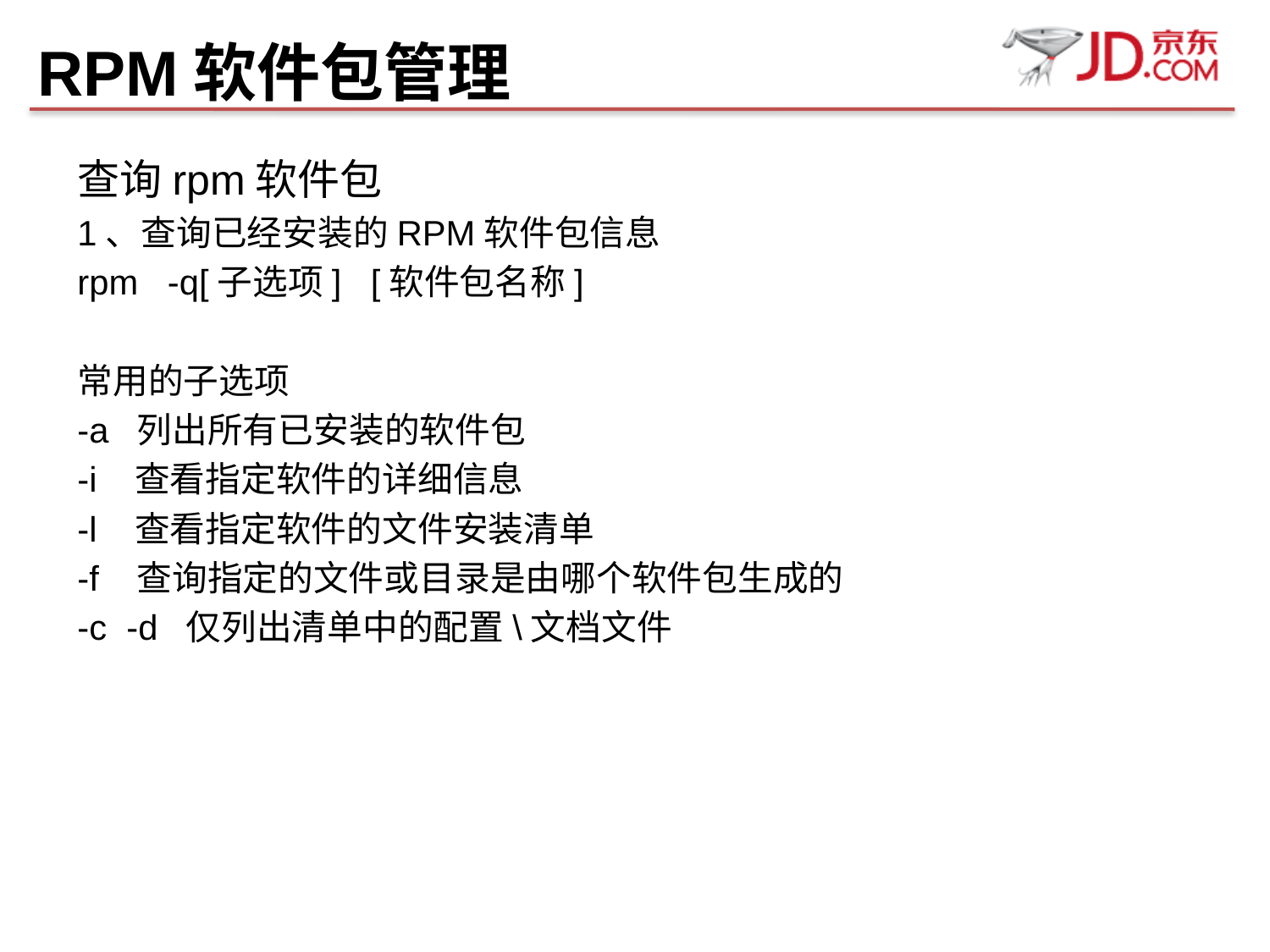

# RPM软件包管理
查询rpm软件包
1、查询已经安装的RPM软件包信息
rpm   -q[子选项]   [软件包名称]

常用的子选项
-a  列出所有已安装的软件包
-i   查看指定软件的详细信息
-l   查看指定软件的文件安装清单
-f   查询指定的文件或目录是由哪个软件包生成的
-c  -d  仅列出清单中的配置\文档文件